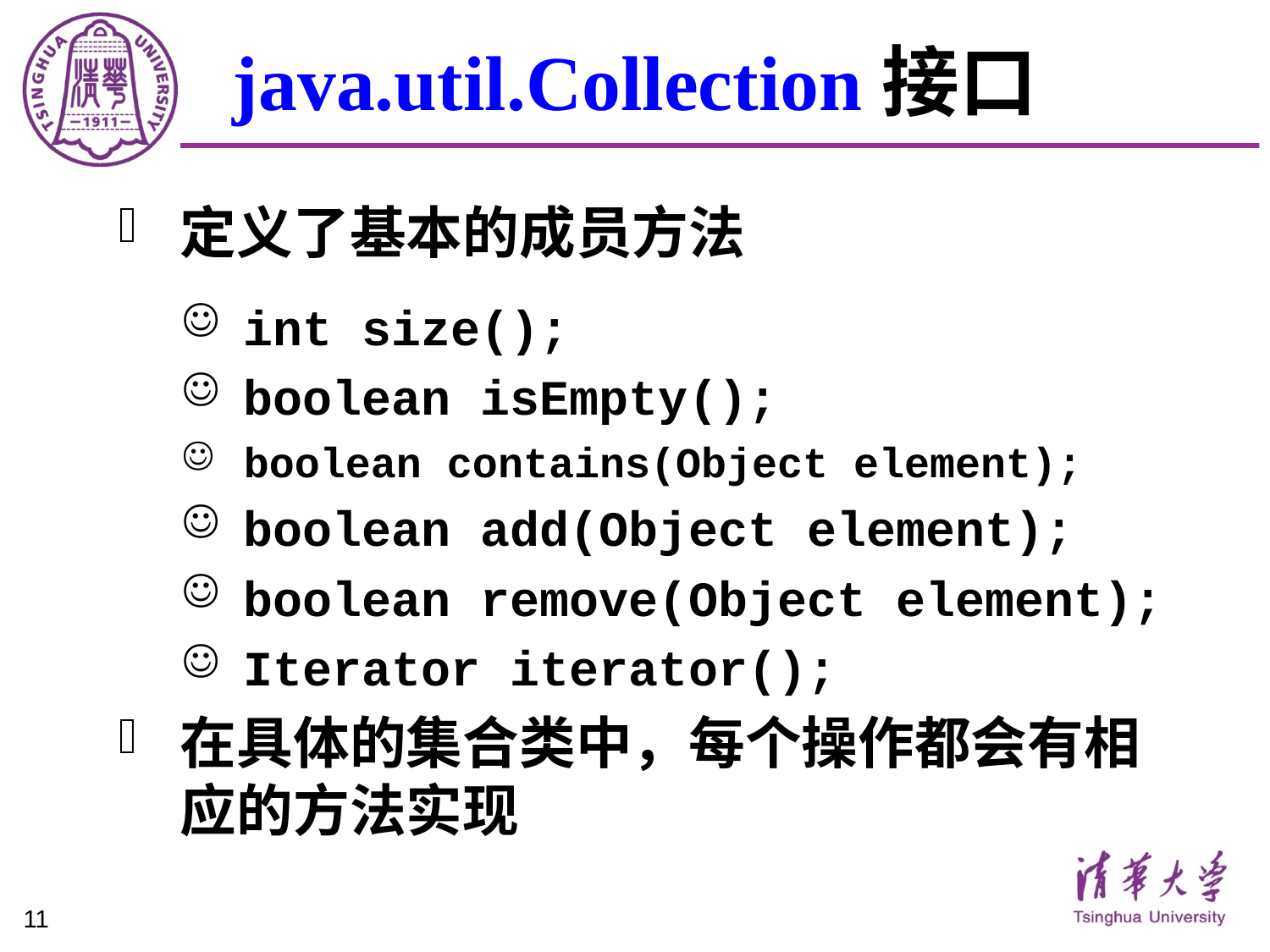

# java.util.Collection接口
定义了基本的成员方法
int size();
boolean isEmpty();
boolean contains(Object element);
boolean add(Object element);
boolean remove(Object element);
Iterator iterator();
在具体的集合类中，每个操作都会有相应的方法实现
11